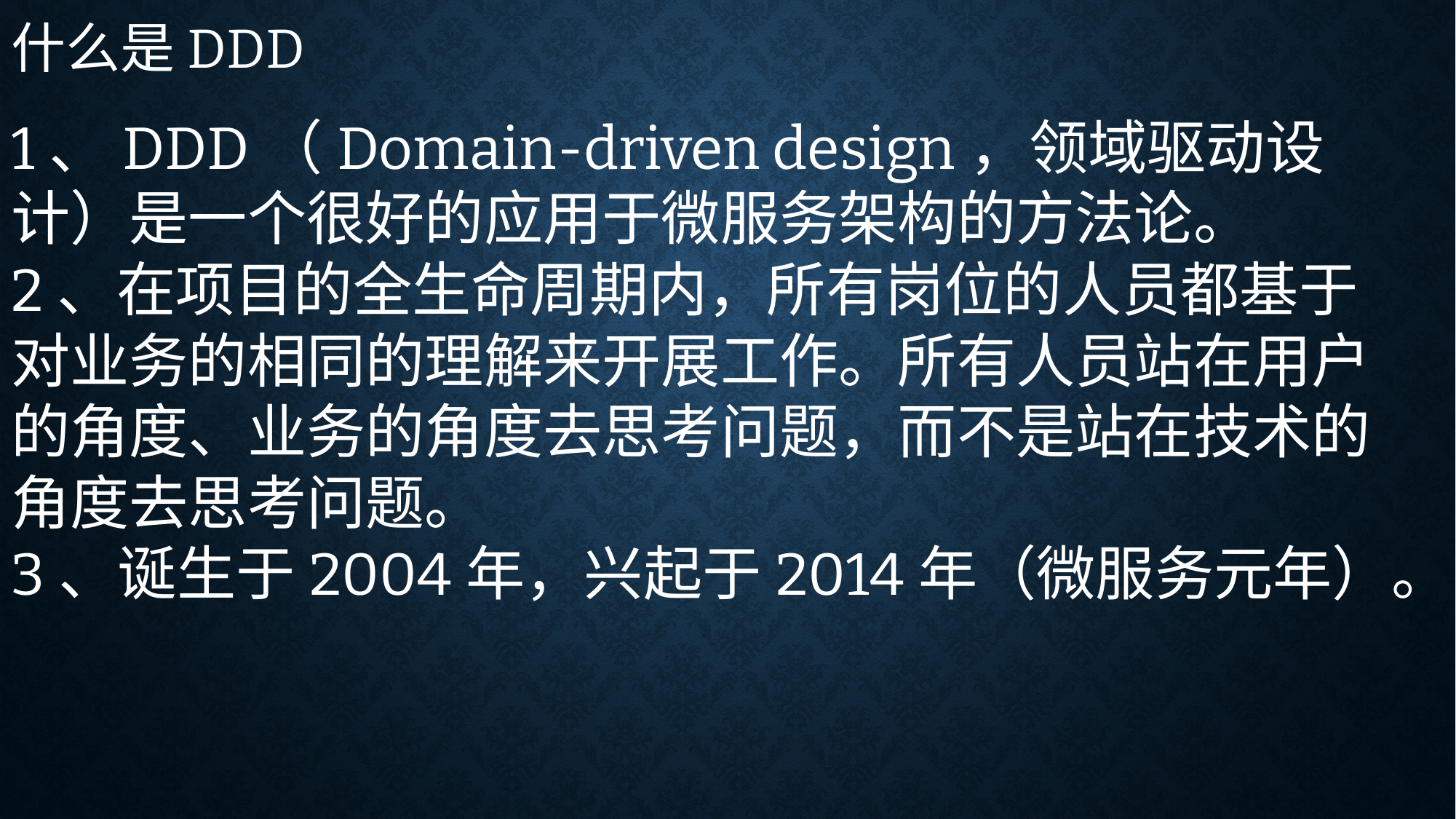

什么是DDD
1、DDD（Domain-driven design，领域驱动设计）是一个很好的应用于微服务架构的方法论。
2、在项目的全生命周期内，所有岗位的人员都基于对业务的相同的理解来开展工作。所有人员站在用户的角度、业务的角度去思考问题，而不是站在技术的角度去思考问题。
3、诞生于2004年，兴起于2014年（微服务元年）。